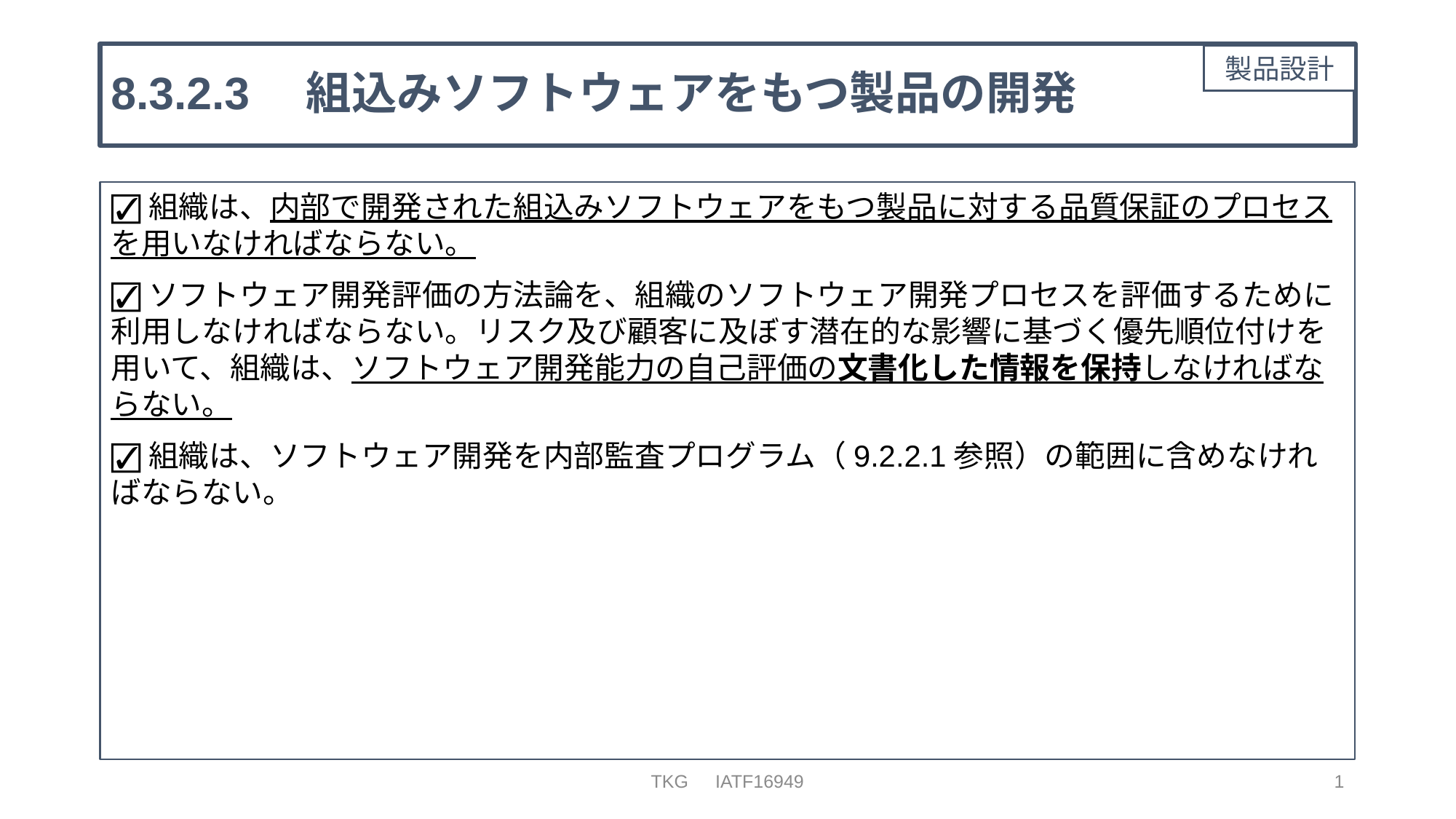

# 8.3.2.3　組込みソフトウェアをもつ製品の開発
製品設計
☑組織は、内部で開発された組込みソフトウェアをもつ製品に対する品質保証のプロセスを用いなければならない。
☑ソフトウェア開発評価の方法論を、組織のソフトウェア開発プロセスを評価するために利用しなければならない。リスク及び顧客に及ぼす潜在的な影響に基づく優先順位付けを用いて、組織は、ソフトウェア開発能力の自己評価の文書化した情報を保持しなければならない。
☑組織は、ソフトウェア開発を内部監査プログラム（9.2.2.1参照）の範囲に含めなければならない。
TKG　IATF16949
1